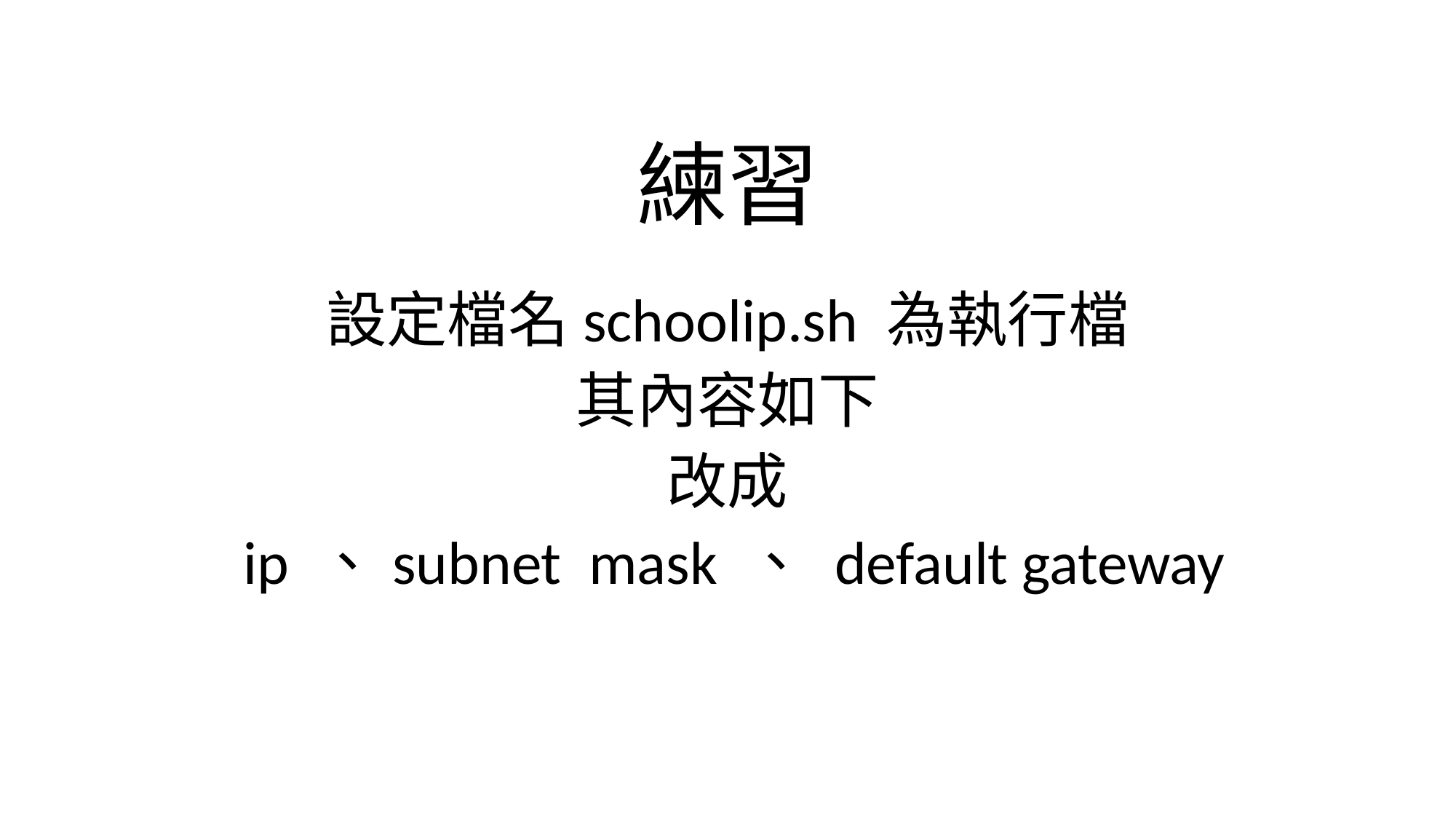

# 練習
設定檔名schoolip.sh 為執行檔
其內容如下
改成
 ip 、subnet  mask 、 default gateway